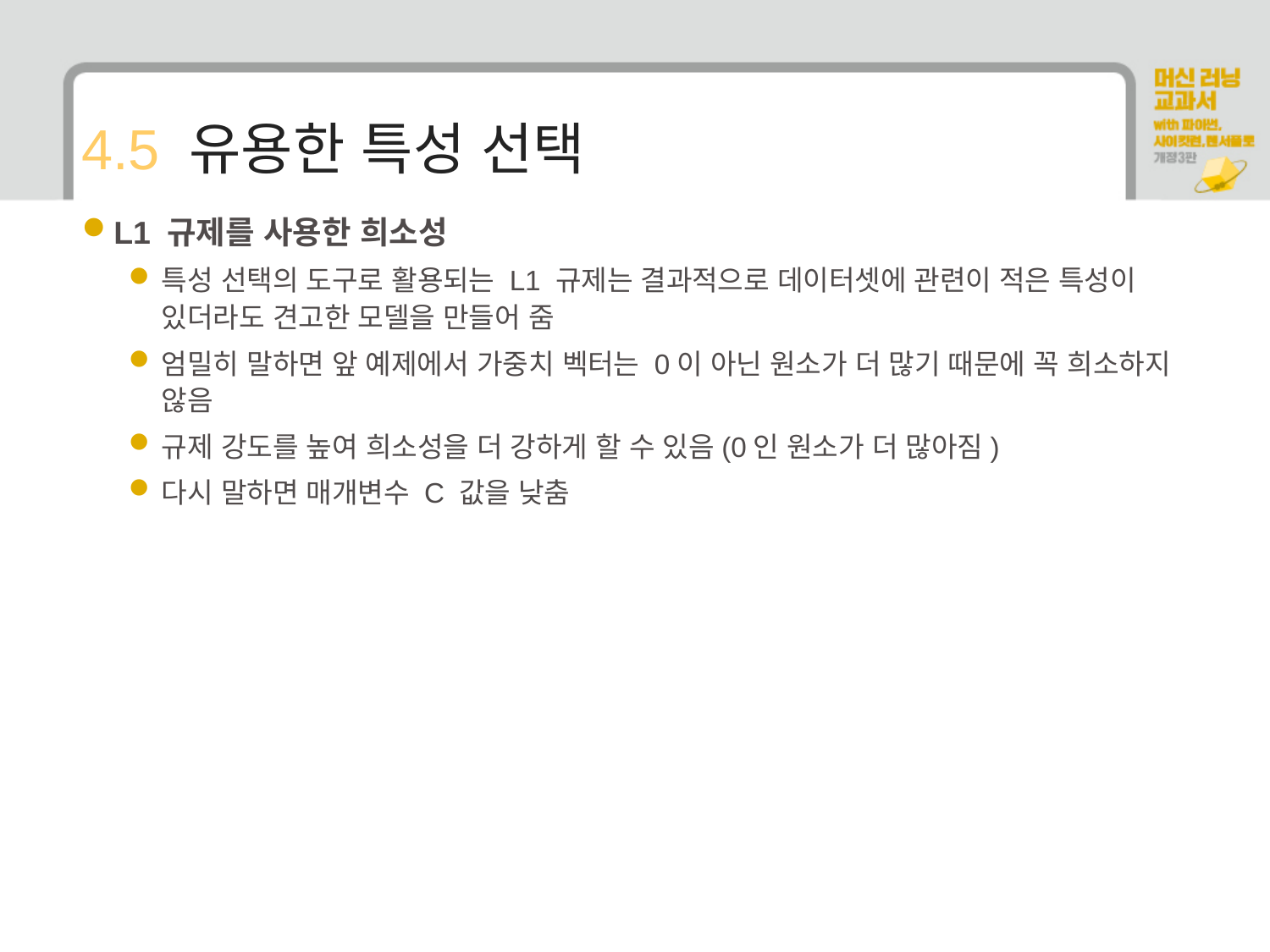

# 4.5 유용한 특성 선택
L1 규제를 사용한 희소성
특성 선택의 도구로 활용되는 L1 규제는 결과적으로 데이터셋에 관련이 적은 특성이 있더라도 견고한 모델을 만들어 줌
엄밀히 말하면 앞 예제에서 가중치 벡터는 0이 아닌 원소가 더 많기 때문에 꼭 희소하지 않음
규제 강도를 높여 희소성을 더 강하게 할 수 있음(0인 원소가 더 많아짐)
다시 말하면 매개변수 C 값을 낮춤